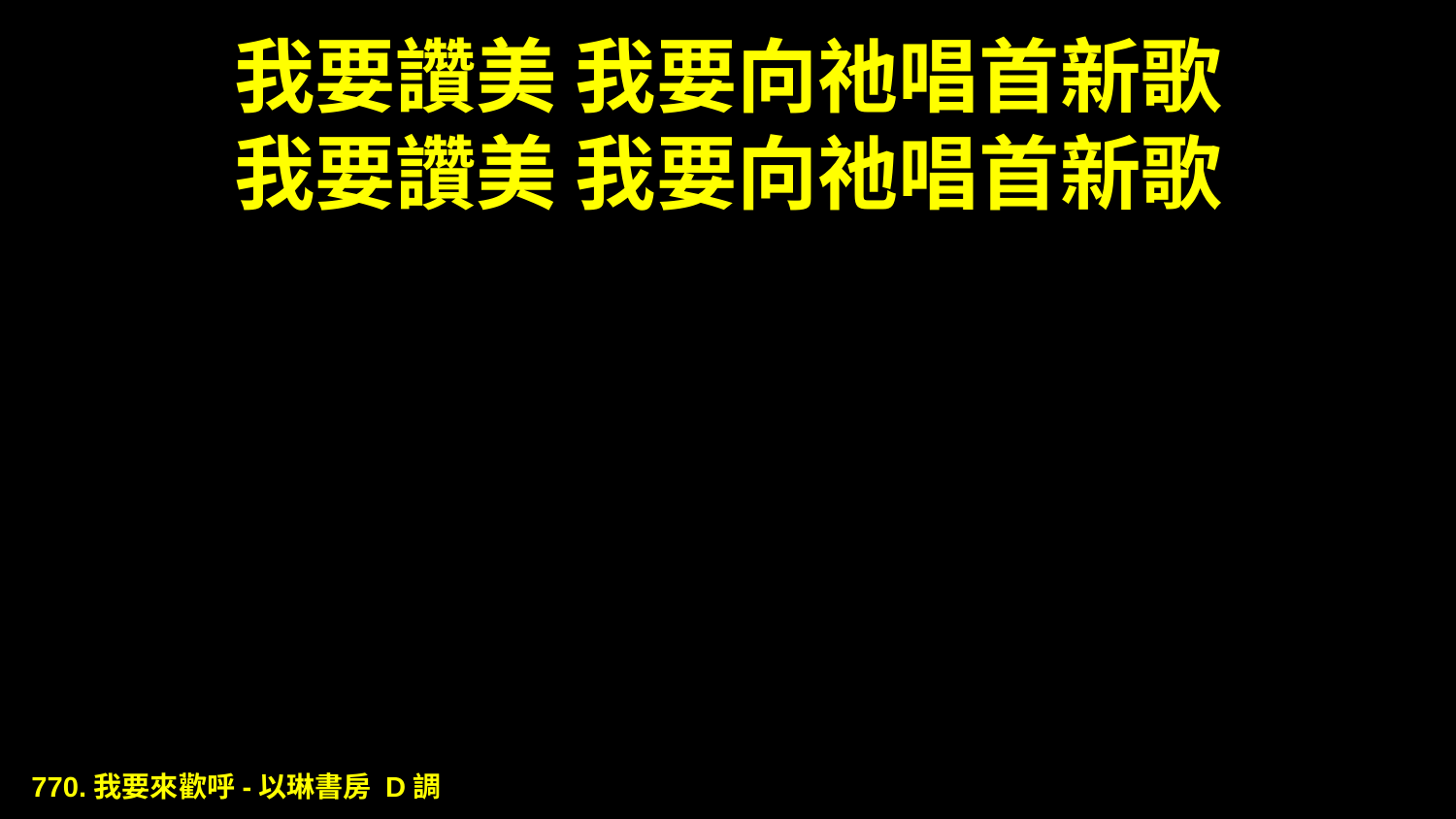

# 我要讚美 我要向祂唱首新歌 我要讚美 我要向祂唱首新歌
770.我要來歡呼-以琳書房 D調